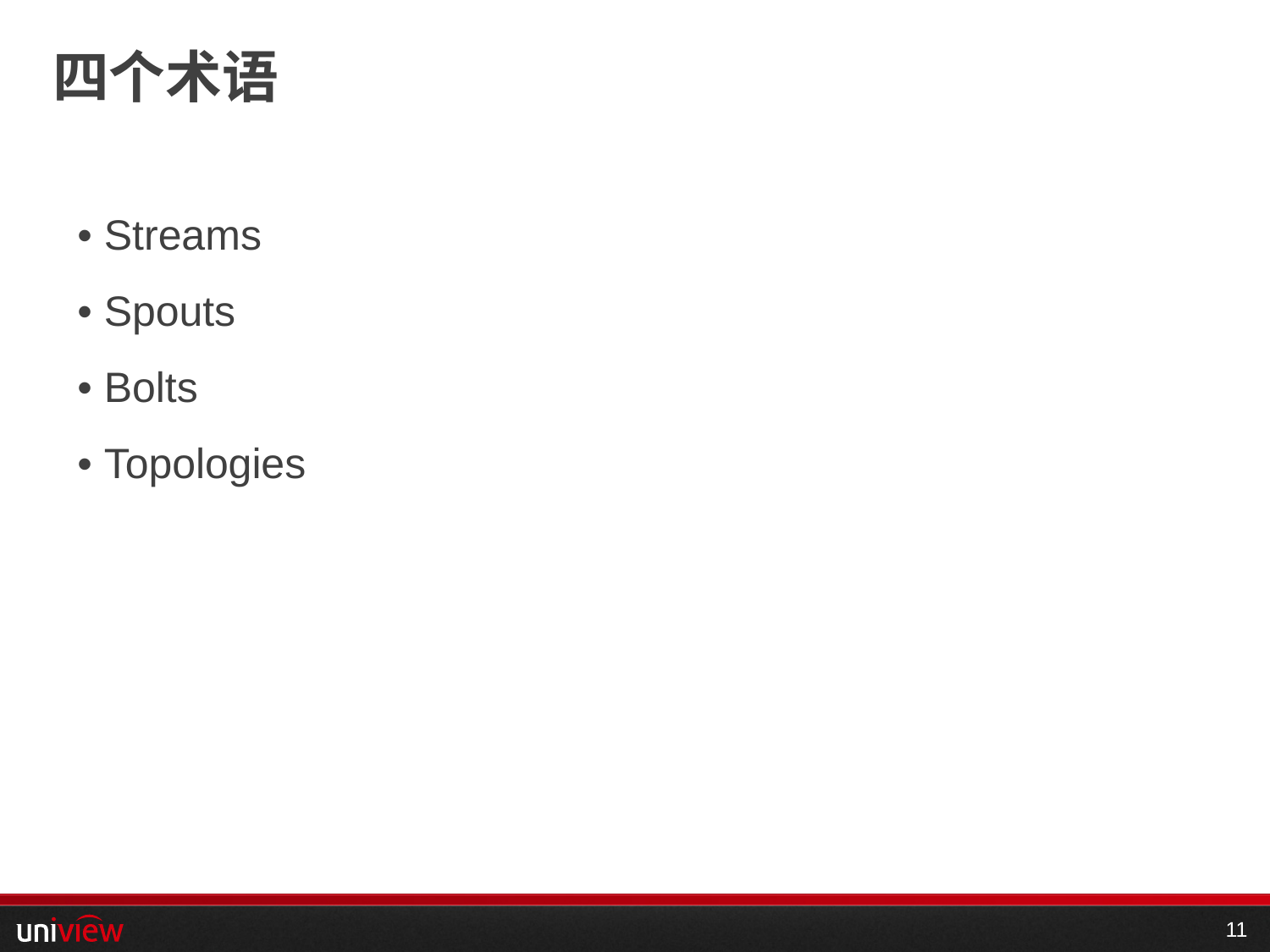

# 四个术语
• Streams
• Spouts
• Bolts
• Topologies